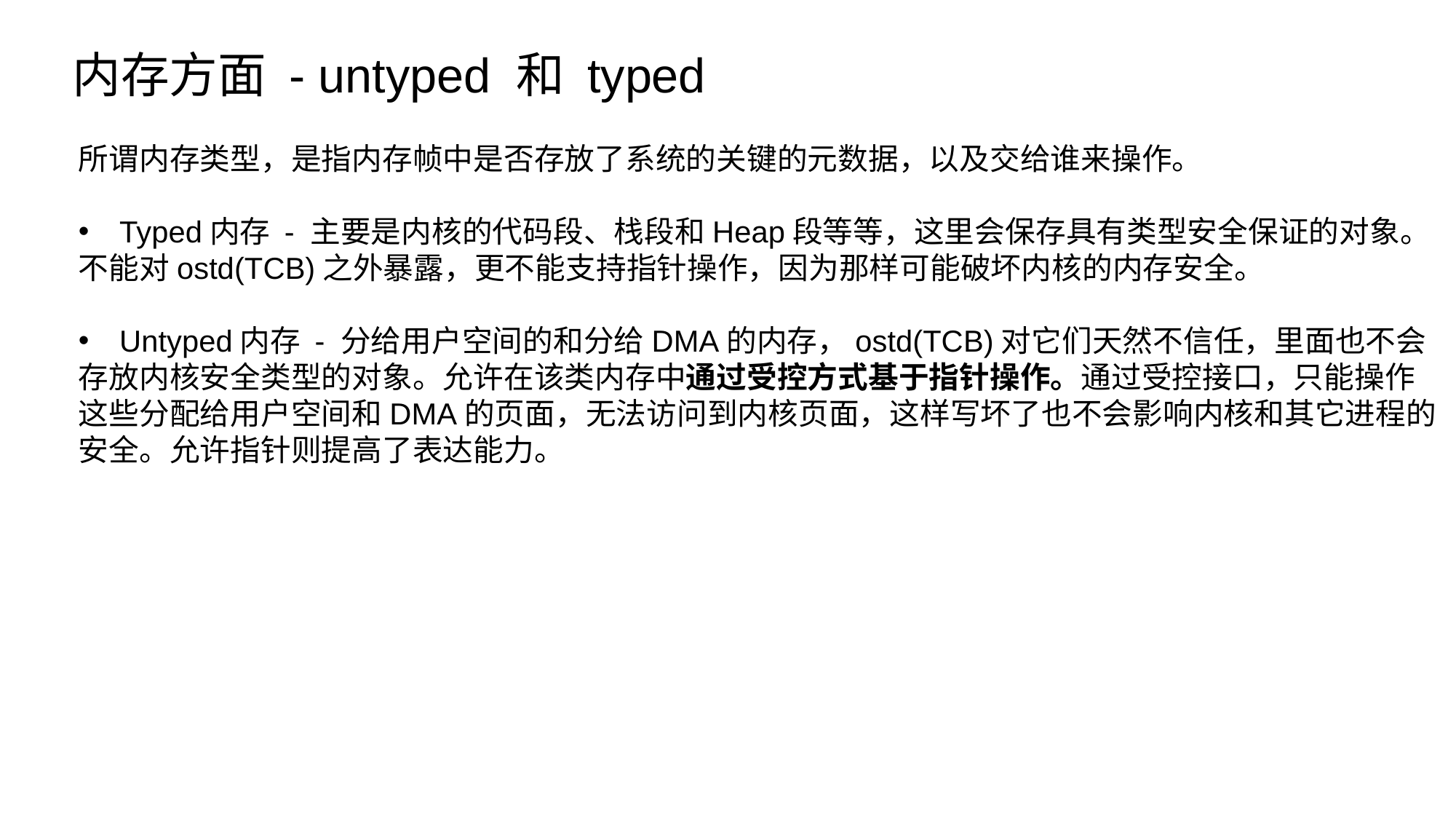

内存方面 - untyped 和 typed
所谓内存类型，是指内存帧中是否存放了系统的关键的元数据，以及交给谁来操作。

Typed内存 - 主要是内核的代码段、栈段和Heap段等等，这里会保存具有类型安全保证的对象。
不能对ostd(TCB)之外暴露，更不能支持指针操作，因为那样可能破坏内核的内存安全。

Untyped内存 - 分给用户空间的和分给DMA的内存，ostd(TCB)对它们天然不信任，里面也不会
存放内核安全类型的对象。允许在该类内存中通过受控方式基于指针操作。通过受控接口，只能操作
这些分配给用户空间和DMA的页面，无法访问到内核页面，这样写坏了也不会影响内核和其它进程的
安全。允许指针则提高了表达能力。